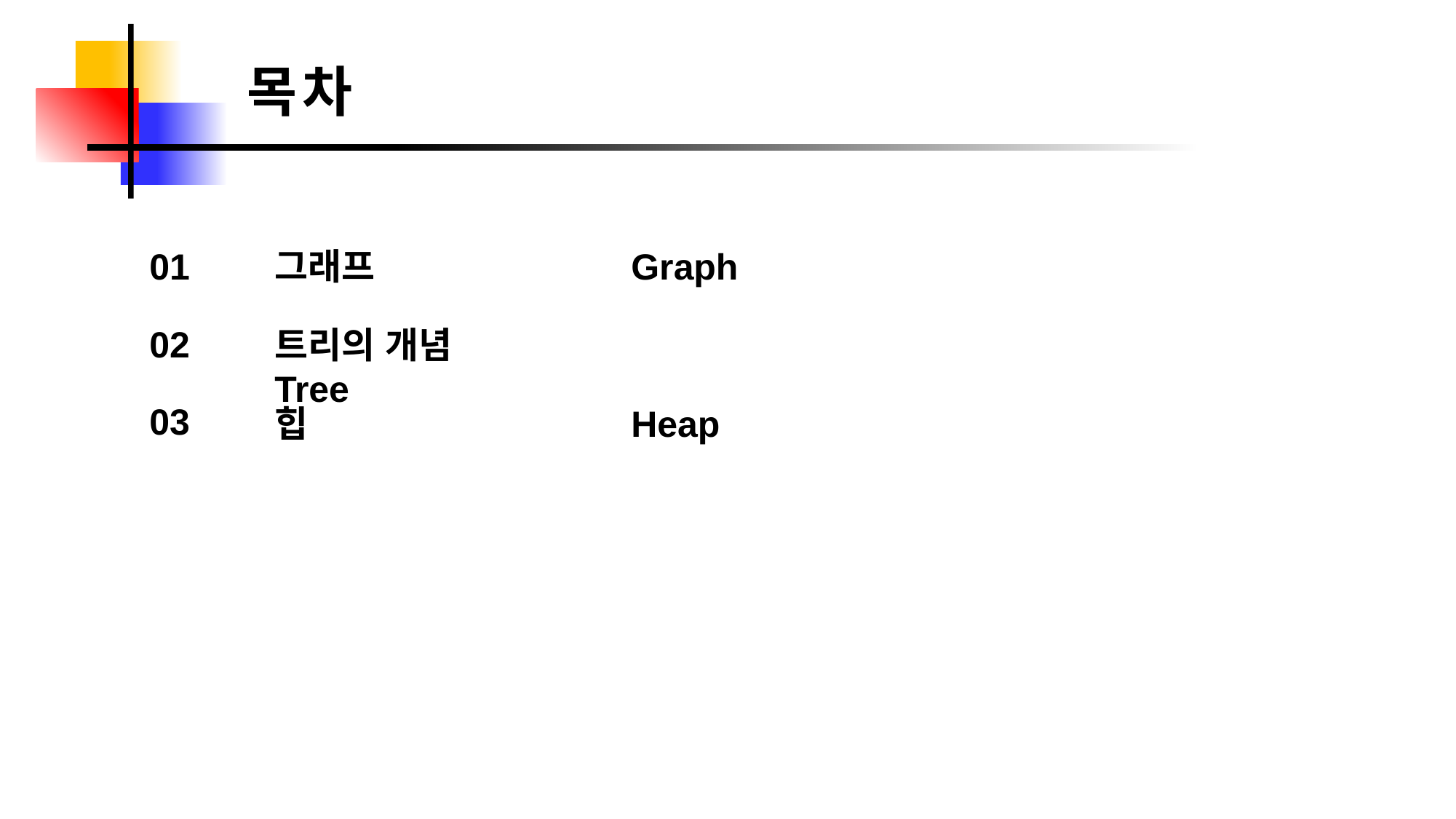

목차
01
그래프 	  	  Graph
02
트리의 개념 		  Tree
03
힙			  Heap